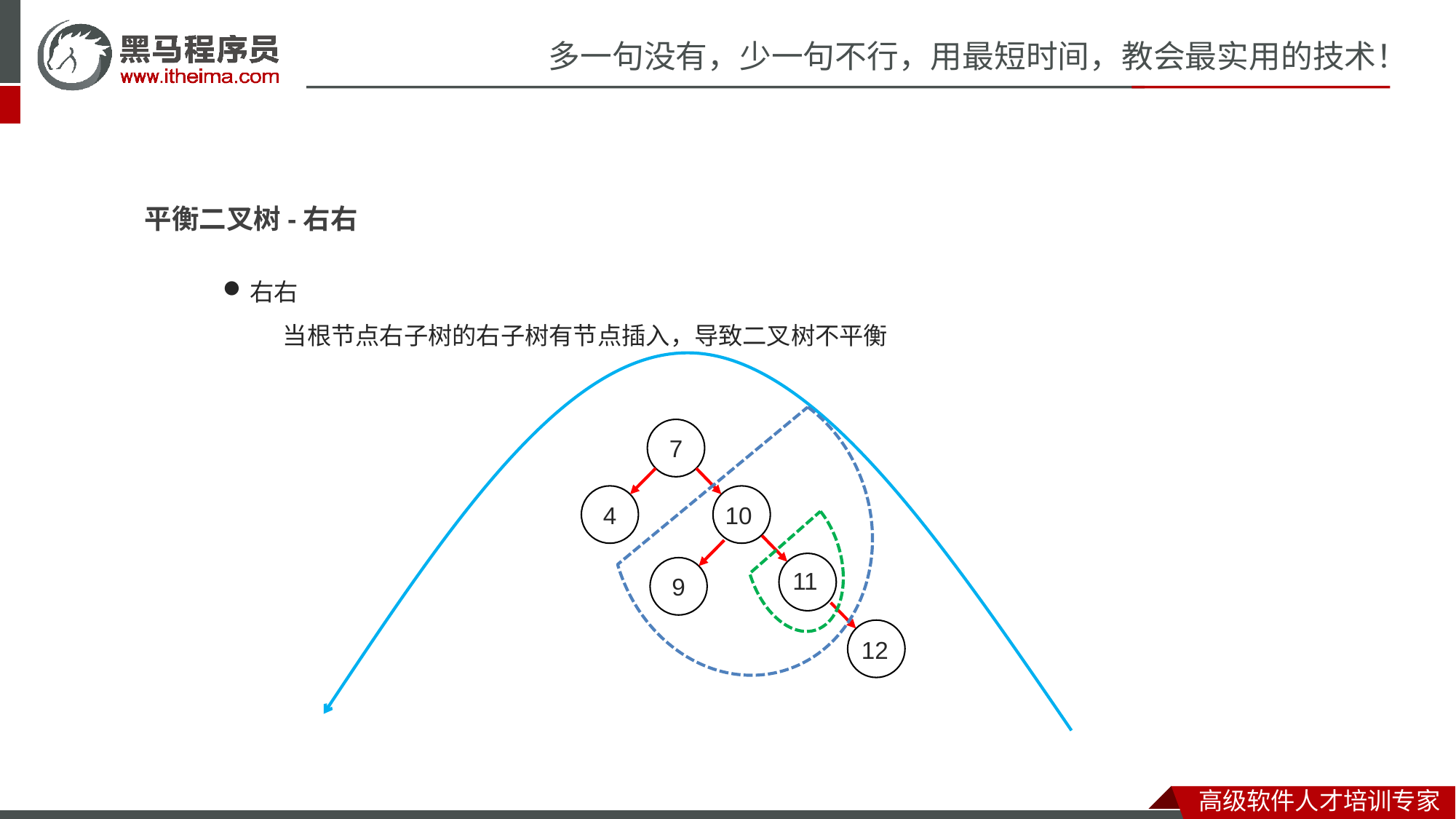

平衡二叉树-右右
右右
          当根节点右子树的右子树有节点插入，导致二叉树不平衡

7
4

10

9
11

12